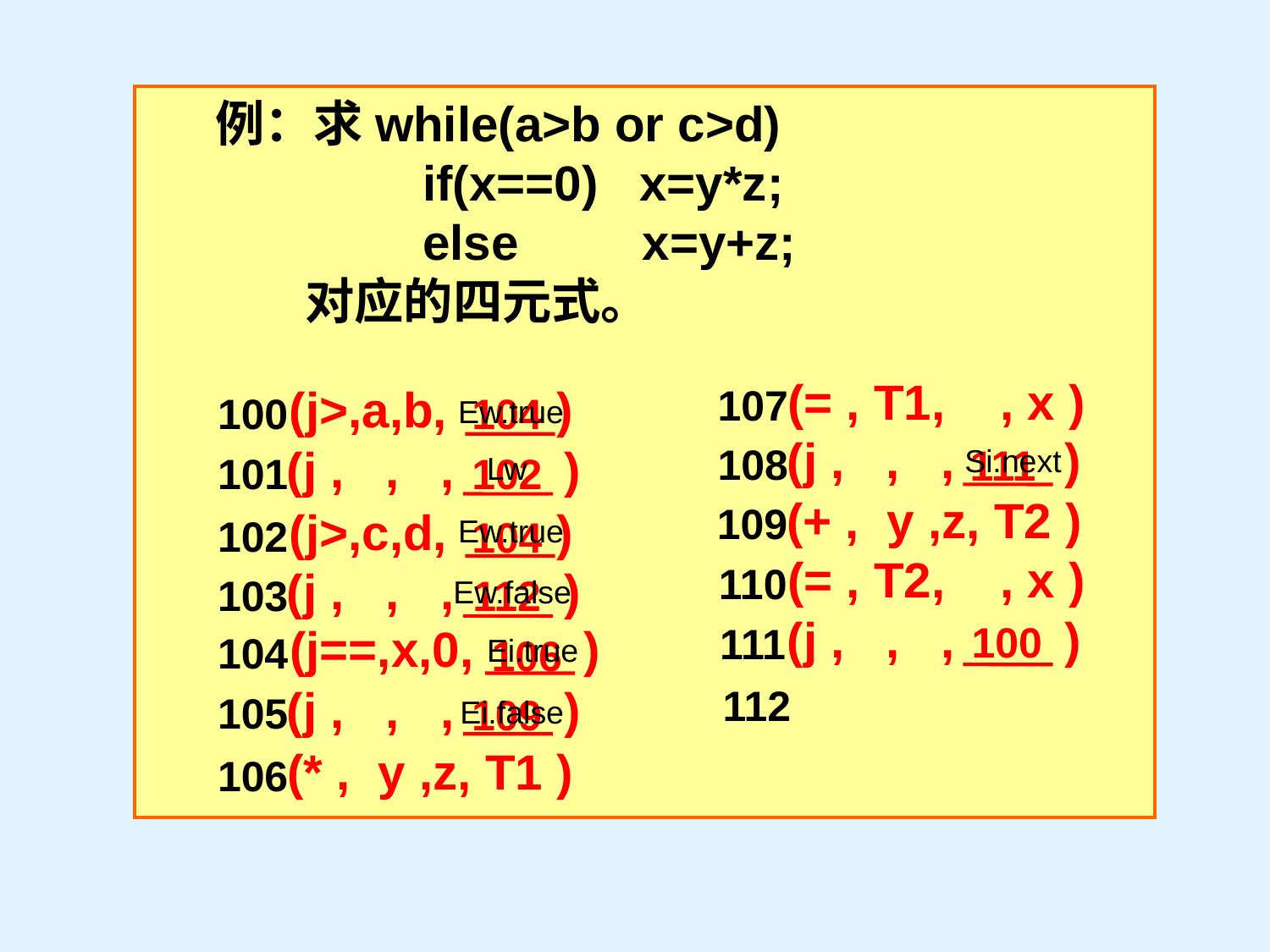

例：求while(a>b or c>d)
                    if(x==0)   x=y*z;
                    else         x=y+z;
             对应的四元式。

(= , T1,    , x )
107
(j>,a,b,        )

100
104
Ew.true
(j ,   ,   ,        )

108
(j ,   ,   ,        )

101
111
Si.next
102
Lw
(+ ,  y ,z, T2 )
109
(j>,c,d,        )

102
104
Ew.true
(= , T2,    , x )
110
(j ,   ,   ,        )

103
112
Ew.false
(j ,   ,   ,        )

111
100
(j==,x,0,        )
104

106
Ei.true
(j ,   ,   ,        )

105
112
109
Ei.false
(* ,  y ,z, T1 )
106